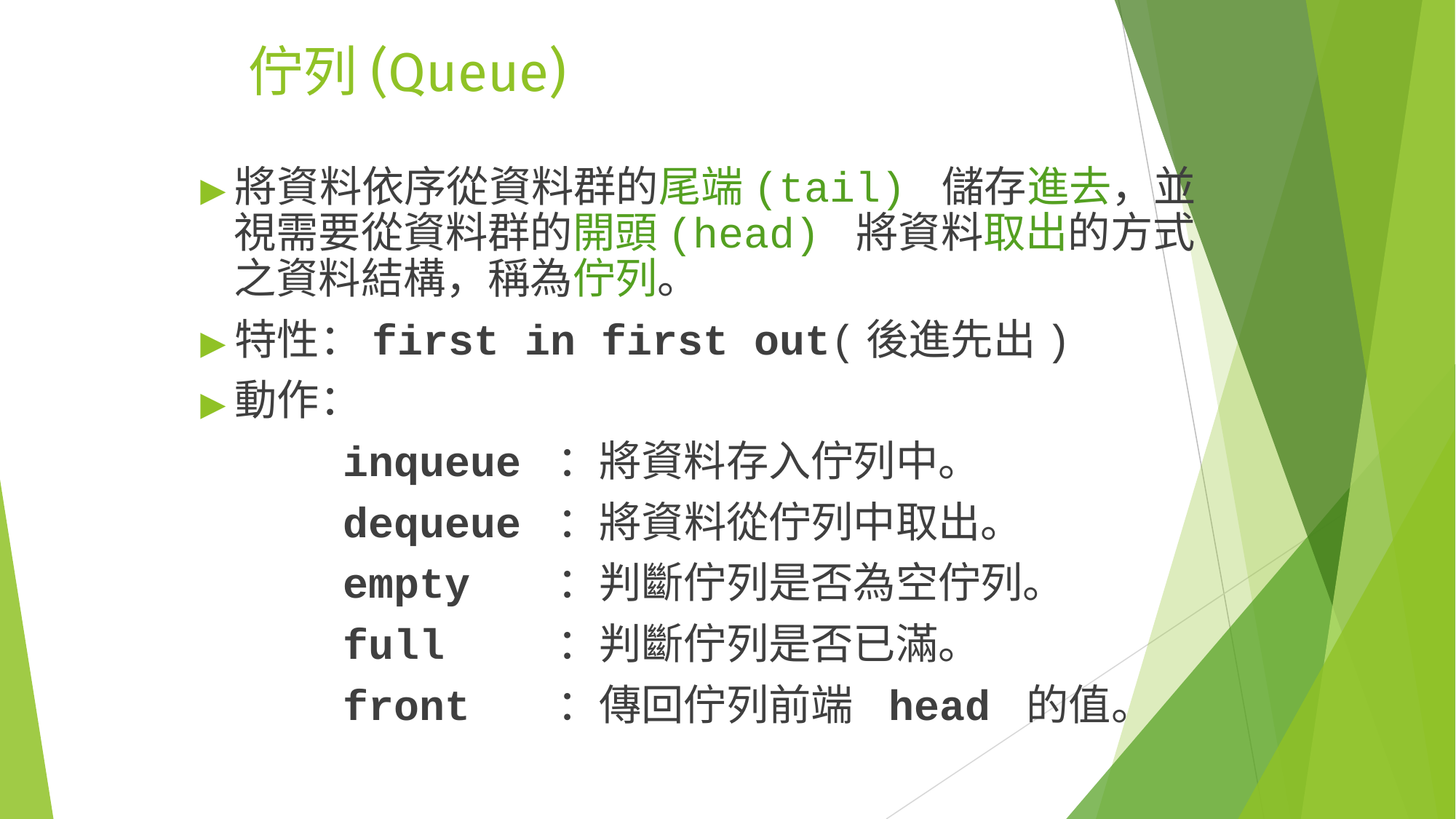

# 佇列(Queue)
將資料依序從資料群的尾端(tail) 儲存進去，並視需要從資料群的開頭(head) 將資料取出的方式之資料結構，稱為佇列。
特性：first in first out(後進先出)
動作：
		inqueue ：將資料存入佇列中。
		dequeue ：將資料從佇列中取出。
		empty   ：判斷佇列是否為空佇列。
		full    ：判斷佇列是否已滿。
		front   ：傳回佇列前端 head 的值。